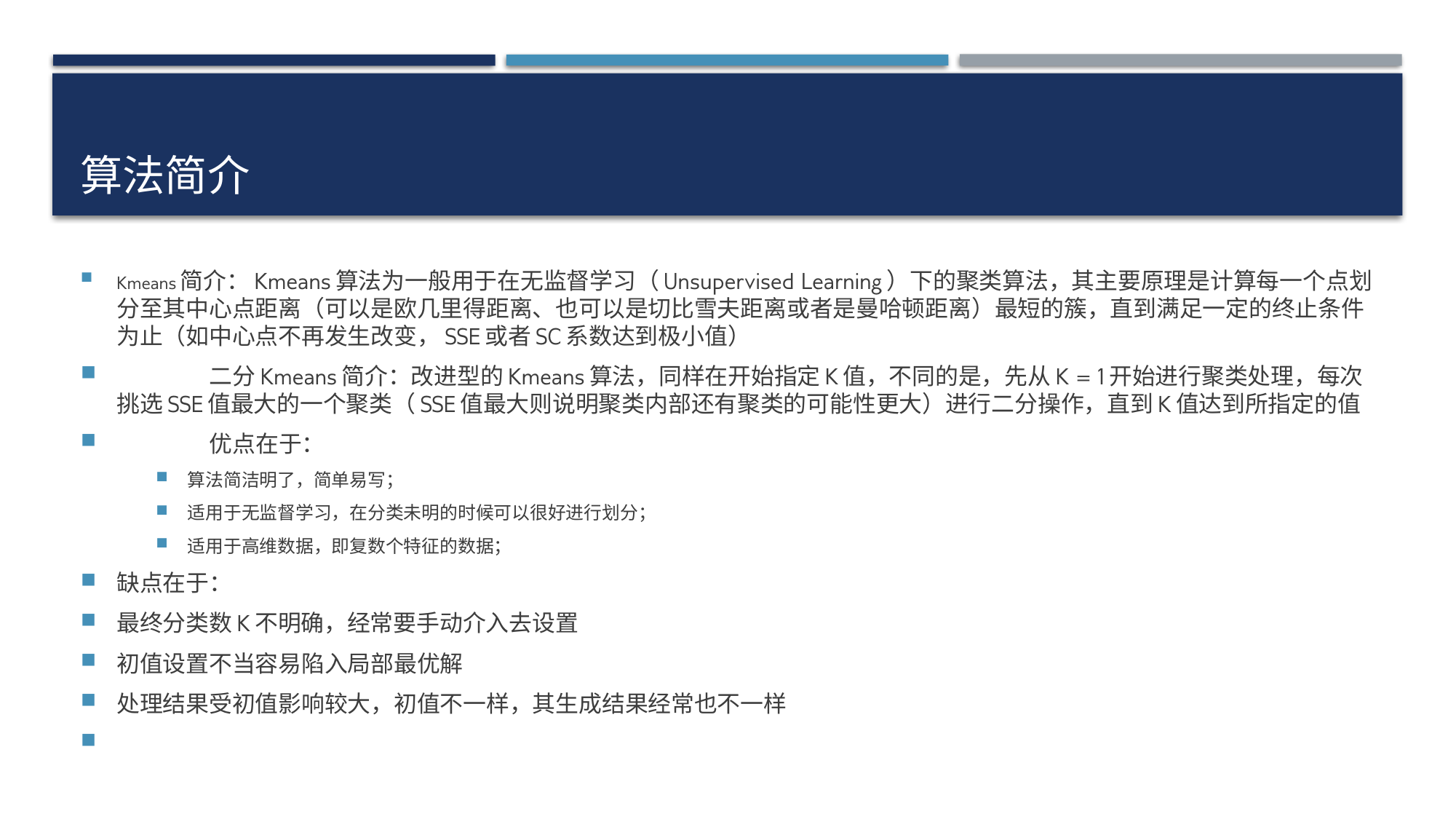

# 算法简介
Kmeans简介：Kmeans算法为一般用于在无监督学习（Unsupervised Learning）下的聚类算法，其主要原理是计算每一个点划分至其中心点距离（可以是欧几里得距离、也可以是切比雪夫距离或者是曼哈顿距离）最短的簇，直到满足一定的终止条件为止（如中心点不再发生改变，SSE或者SC系数达到极小值）
	二分Kmeans简介：改进型的Kmeans算法，同样在开始指定K值，不同的是，先从K = 1开始进行聚类处理，每次挑选SSE值最大的一个聚类（SSE值最大则说明聚类内部还有聚类的可能性更大）进行二分操作，直到K值达到所指定的值
	优点在于：
算法简洁明了，简单易写；
适用于无监督学习，在分类未明的时候可以很好进行划分；
适用于高维数据，即复数个特征的数据；
缺点在于：
最终分类数K不明确，经常要手动介入去设置
初值设置不当容易陷入局部最优解
处理结果受初值影响较大，初值不一样，其生成结果经常也不一样